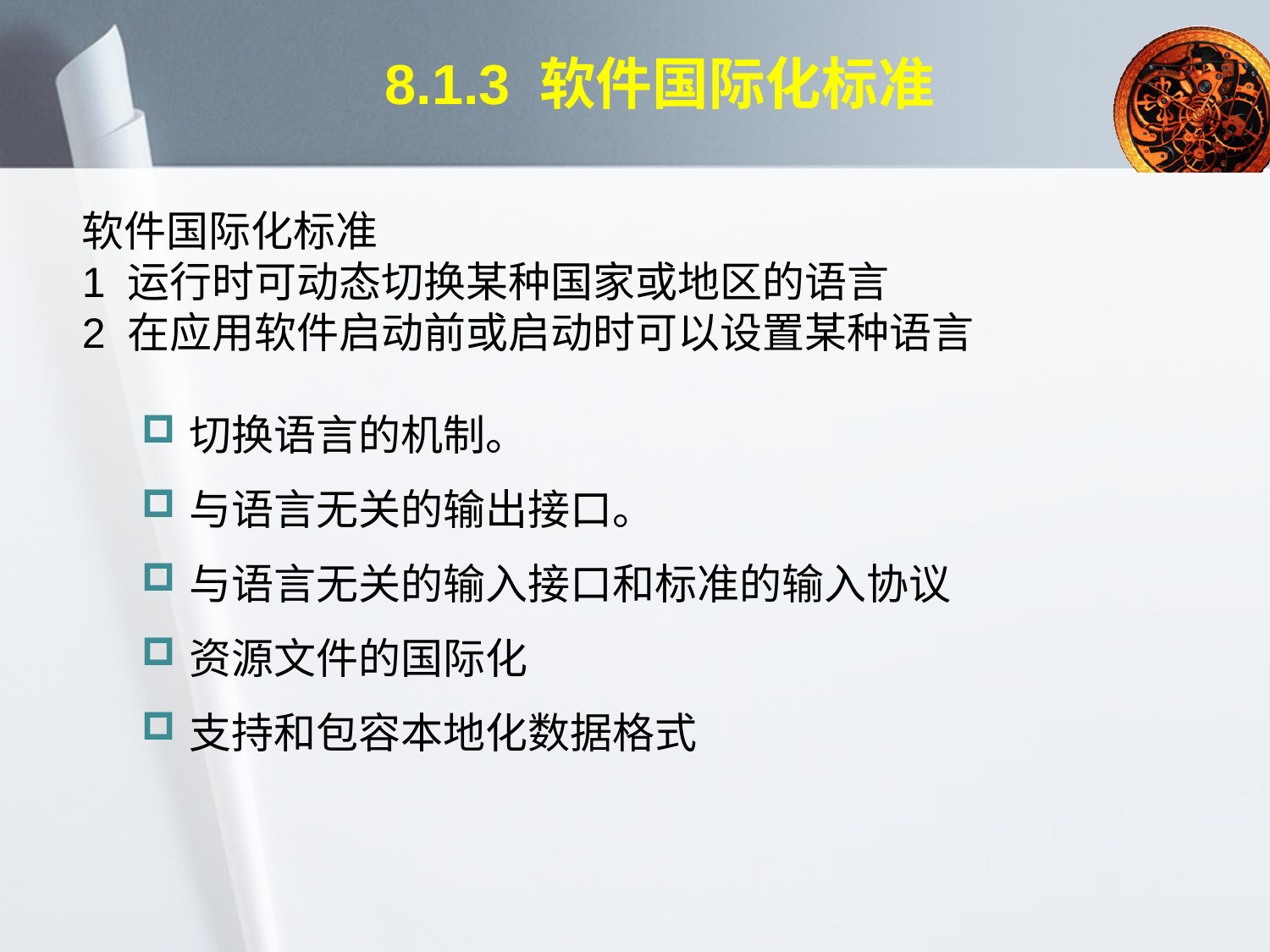

# 8.1.3 软件国际化标准
软件国际化标准
1 运行时可动态切换某种国家或地区的语言
2 在应用软件启动前或启动时可以设置某种语言
切换语言的机制。
与语言无关的输出接口。
与语言无关的输入接口和标准的输入协议
资源文件的国际化
支持和包容本地化数据格式